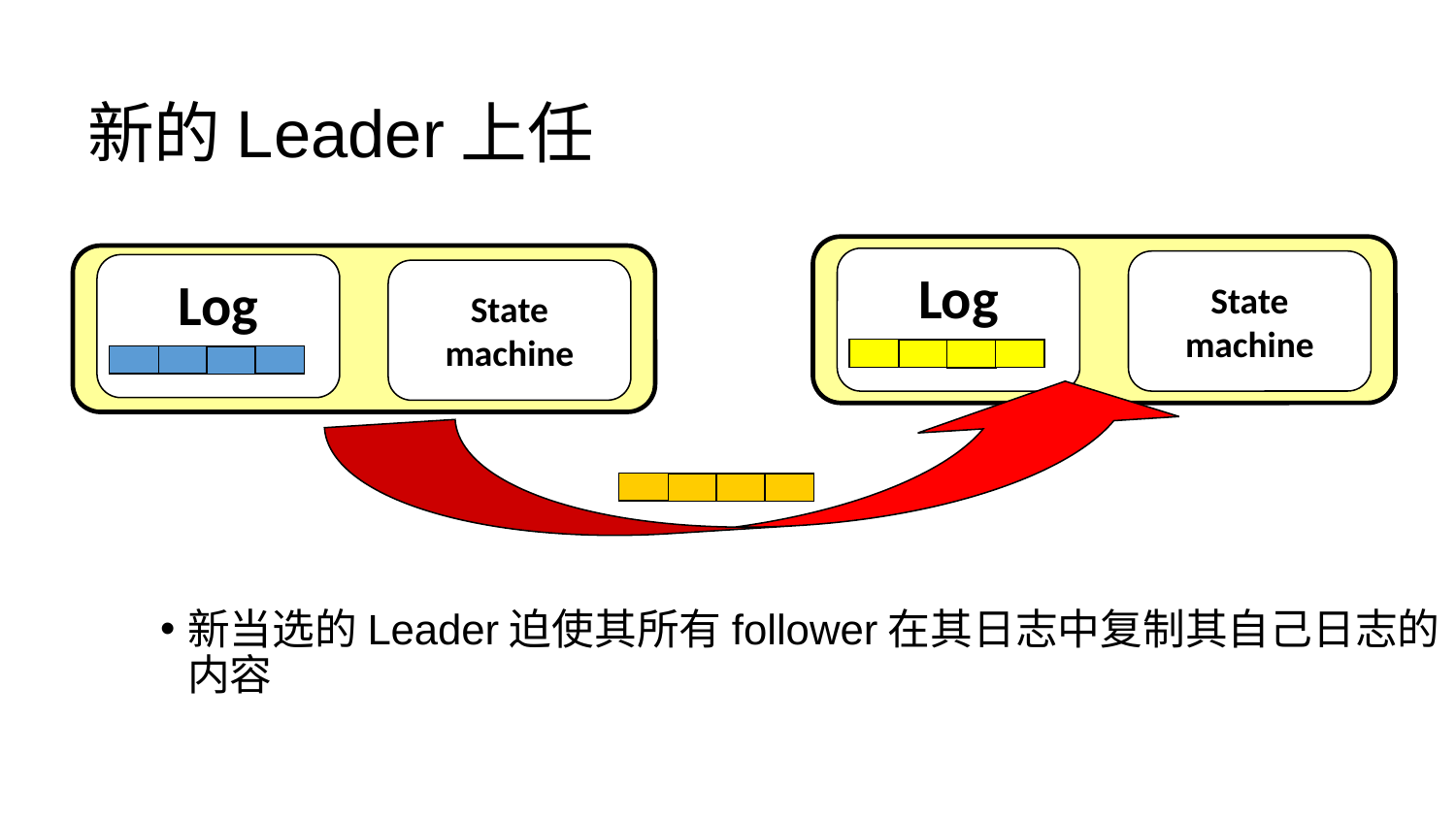

新的Leader上任

Log

State
machine

Log
State
machine

新当选的Leader迫使其所有follower在其日志中复制其自己日志的内容